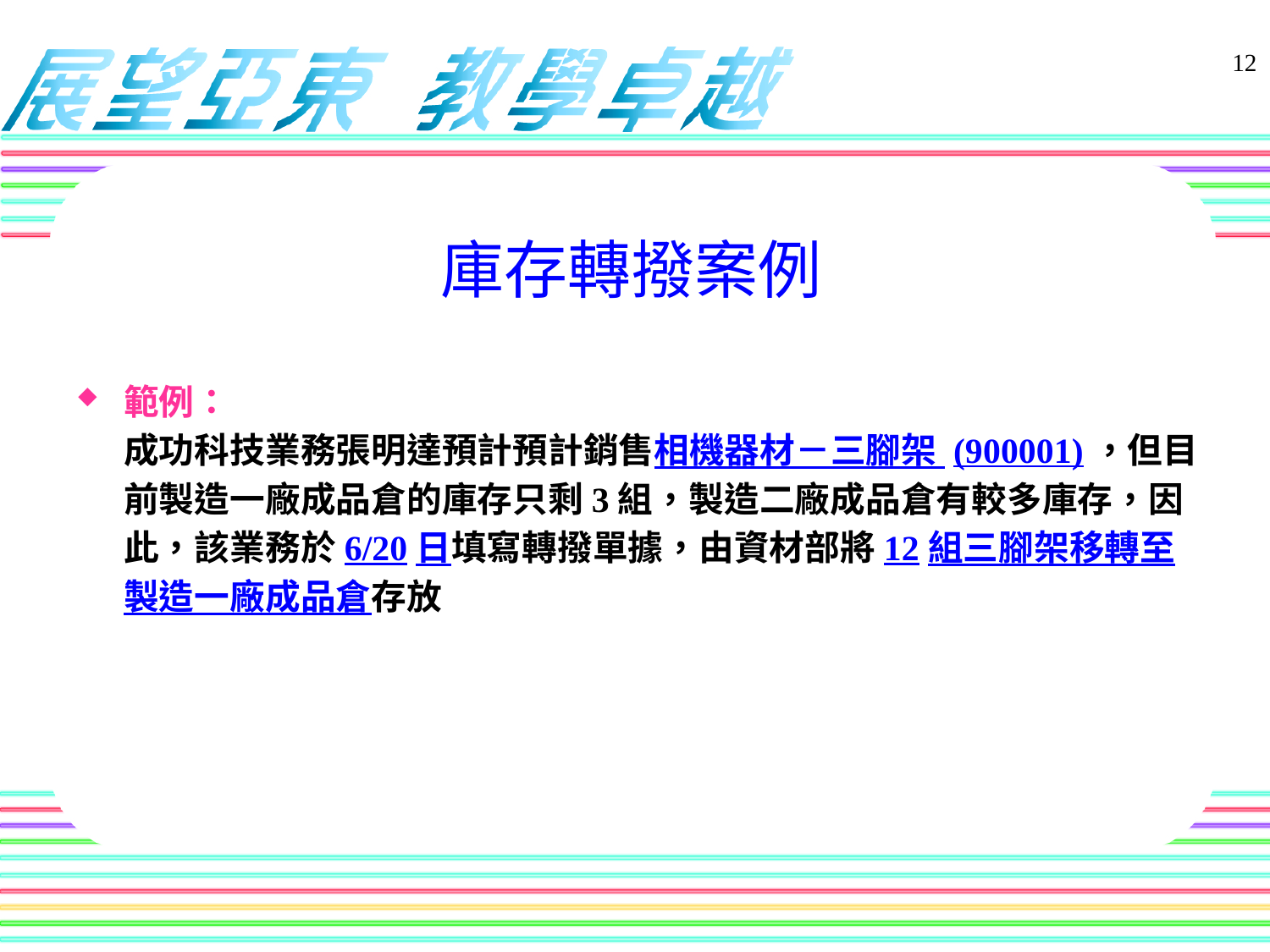

庫存轉撥案例
12

範例：
成功科技業務張明達預計預計銷售相機器材－三腳架 (900001)，但目前製造一廠成品倉的庫存只剩3組，製造二廠成品倉有較多庫存，因此，該業務於6/20日填寫轉撥單據，由資材部將12組三腳架移轉至製造一廠成品倉存放